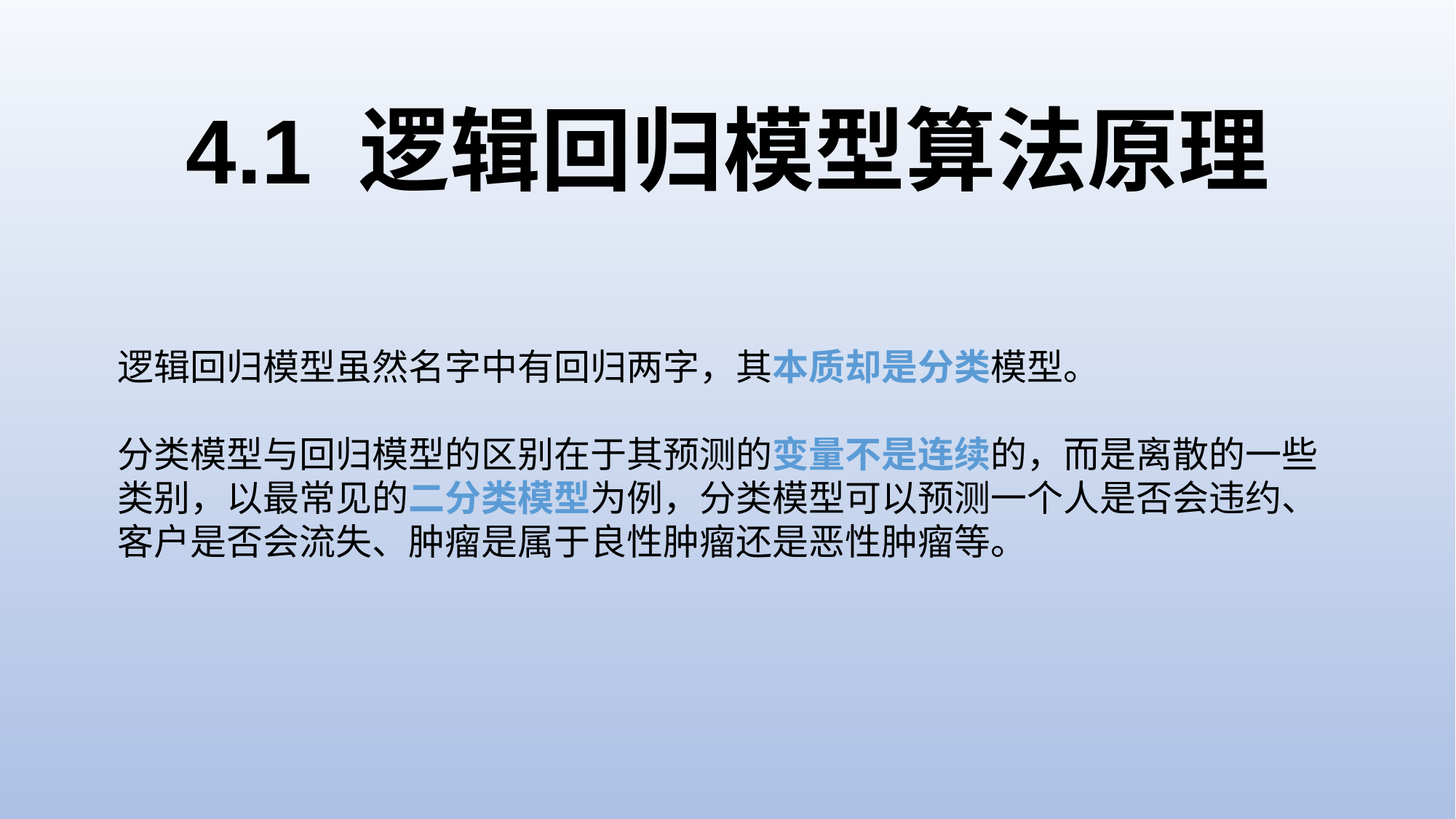

4.1 逻辑回归模型算法原理

逻辑回归模型虽然名字中有回归两字，其本质却是分类模型。

分类模型与回归模型的区别在于其预测的变量不是连续的，而是离散的一些类别，以最常见的二分类模型为例，分类模型可以预测一个人是否会违约、客户是否会流失、肿瘤是属于良性肿瘤还是恶性肿瘤等。